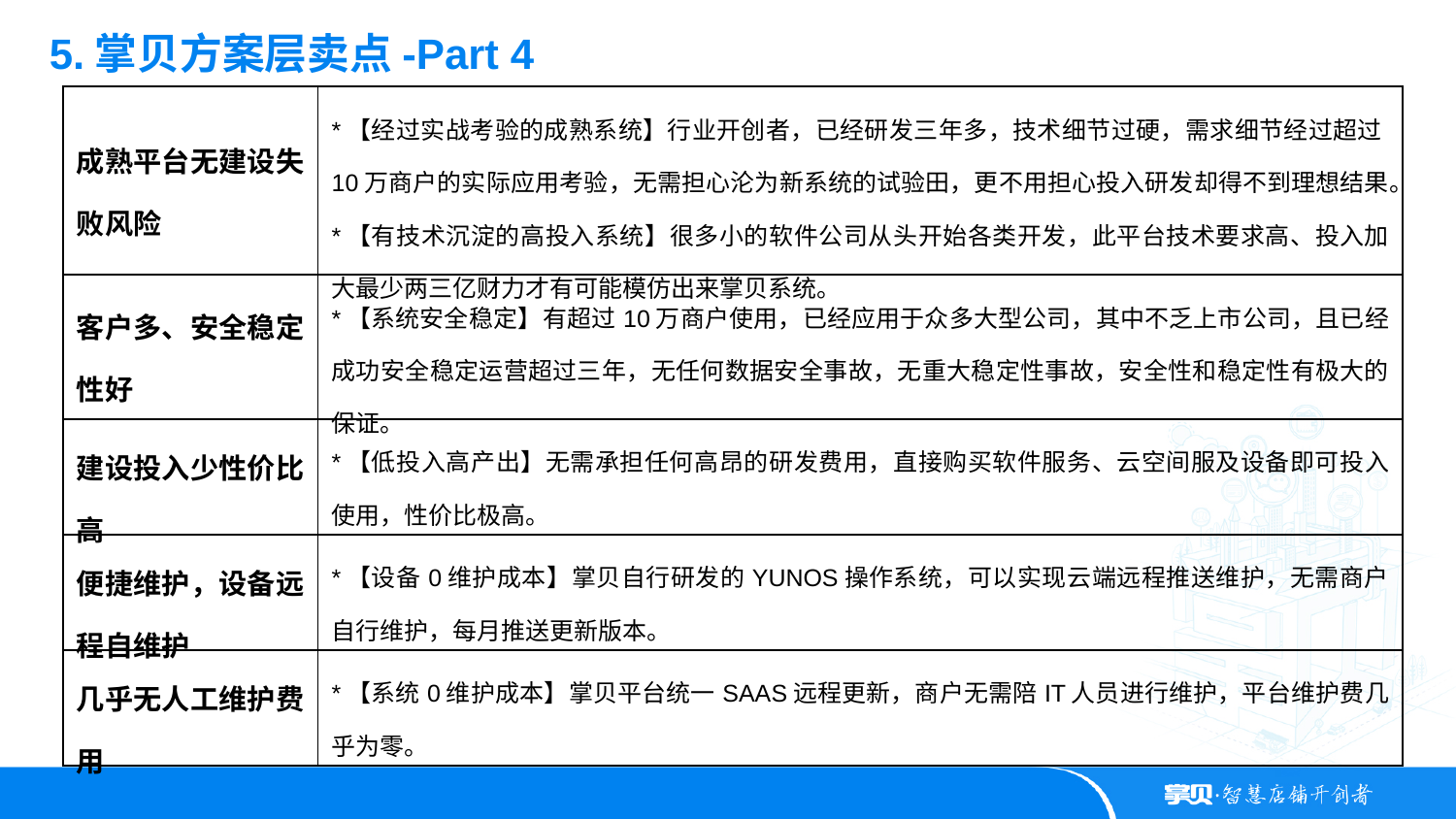

5.掌贝方案层卖点-Part 4
| 成熟平台无建设失败风险 | \*【经过实战考验的成熟系统】行业开创者，已经研发三年多，技术细节过硬，需求细节经过超过10万商户的实际应用考验，无需担心沦为新系统的试验田，更不用担心投入研发却得不到理想结果。 \*【有技术沉淀的高投入系统】很多小的软件公司从头开始各类开发，此平台技术要求高、投入加大最少两三亿财力才有可能模仿出来掌贝系统。 |
| --- | --- |
| 客户多、安全稳定性好 | \*【系统安全稳定】有超过10万商户使用，已经应用于众多大型公司，其中不乏上市公司，且已经成功安全稳定运营超过三年，无任何数据安全事故，无重大稳定性事故，安全性和稳定性有极大的保证。 |
| 建设投入少性价比高 | \*【低投入高产出】无需承担任何高昂的研发费用，直接购买软件服务、云空间服及设备即可投入使用，性价比极高。 |
| 便捷维护，设备远程自维护 | \*【设备0维护成本】掌贝自行研发的YUNOS操作系统，可以实现云端远程推送维护，无需商户自行维护，每月推送更新版本。 |
| 几乎无人工维护费用 | \*【系统0维护成本】掌贝平台统一SAAS远程更新，商户无需陪IT人员进行维护，平台维护费几乎为零。 |